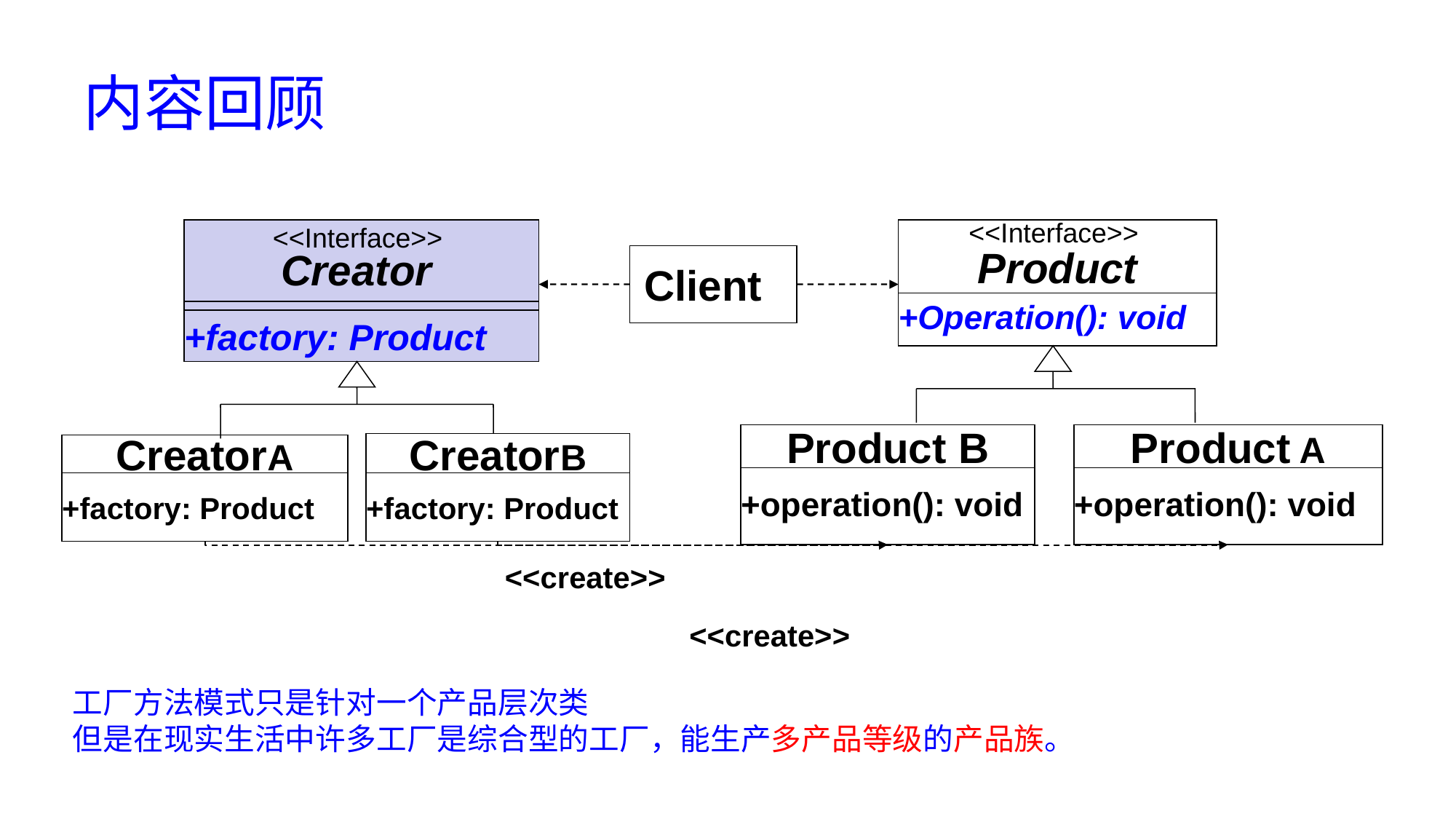

# 内容回顾
<<Interface>>
Product
<<Interface>>
Creator
Client
+Operation(): void

+factory: Product

Product B
Product A
CreatorB
CreatorA
+operation(): void
+operation(): void
+factory: Product
+factory: Product
<<create>>
<<create>>
工厂方法模式只是针对一个产品层次类
但是在现实生活中许多工厂是综合型的工厂，能生产多产品等级的产品族。
2